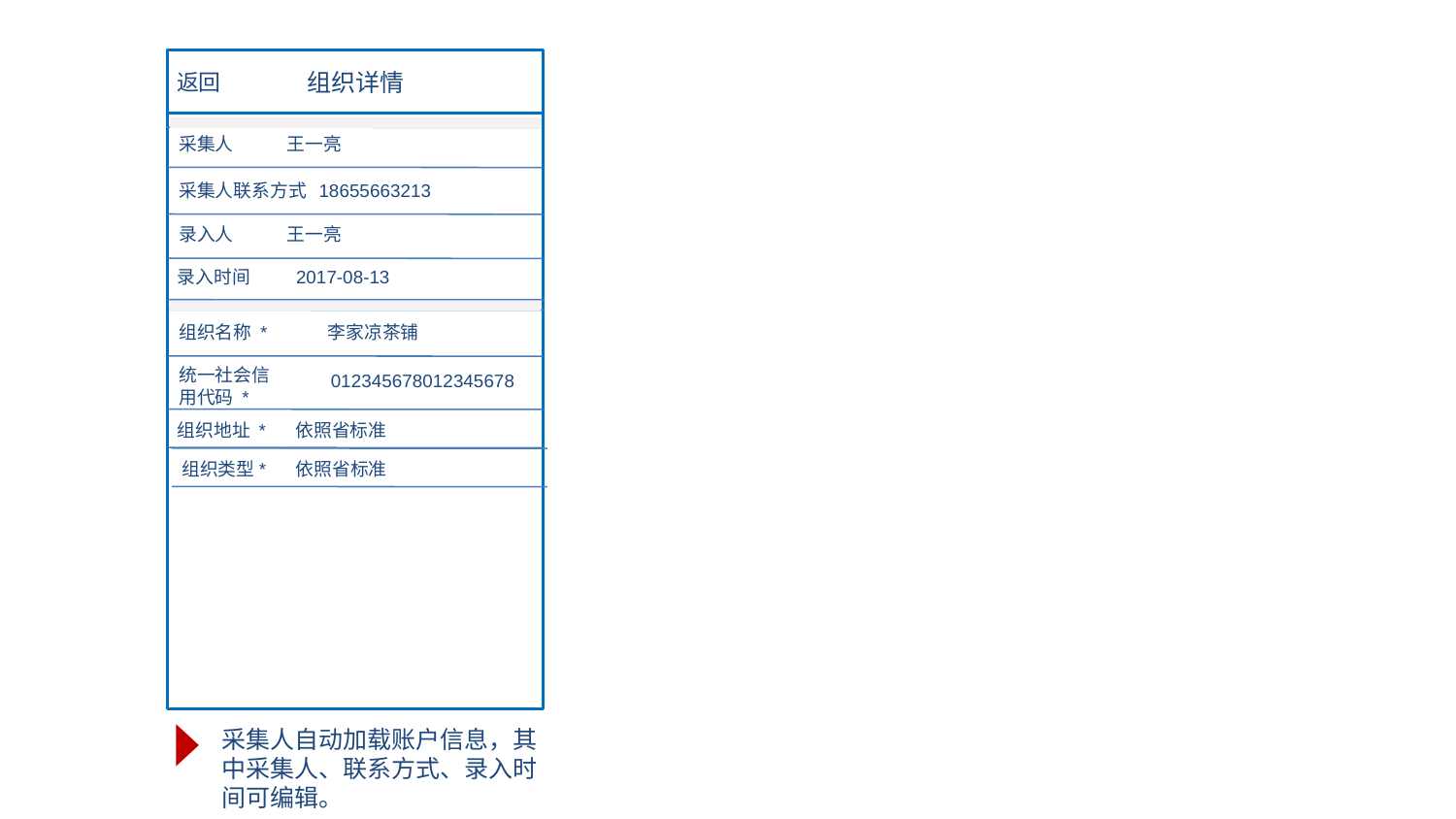

组织详情
返回

采集人             王一亮
采集人联系方式  18655663213
录入人             王一亮
录入时间          2017-08-13

组织名称 *           李家凉茶铺
012345678012345678
统一社会信
用代码 *
组织地址 *     依照省标准
组织类型*     依照省标准
采集人自动加载账户信息，其中采集人、联系方式、录入时间可编辑。